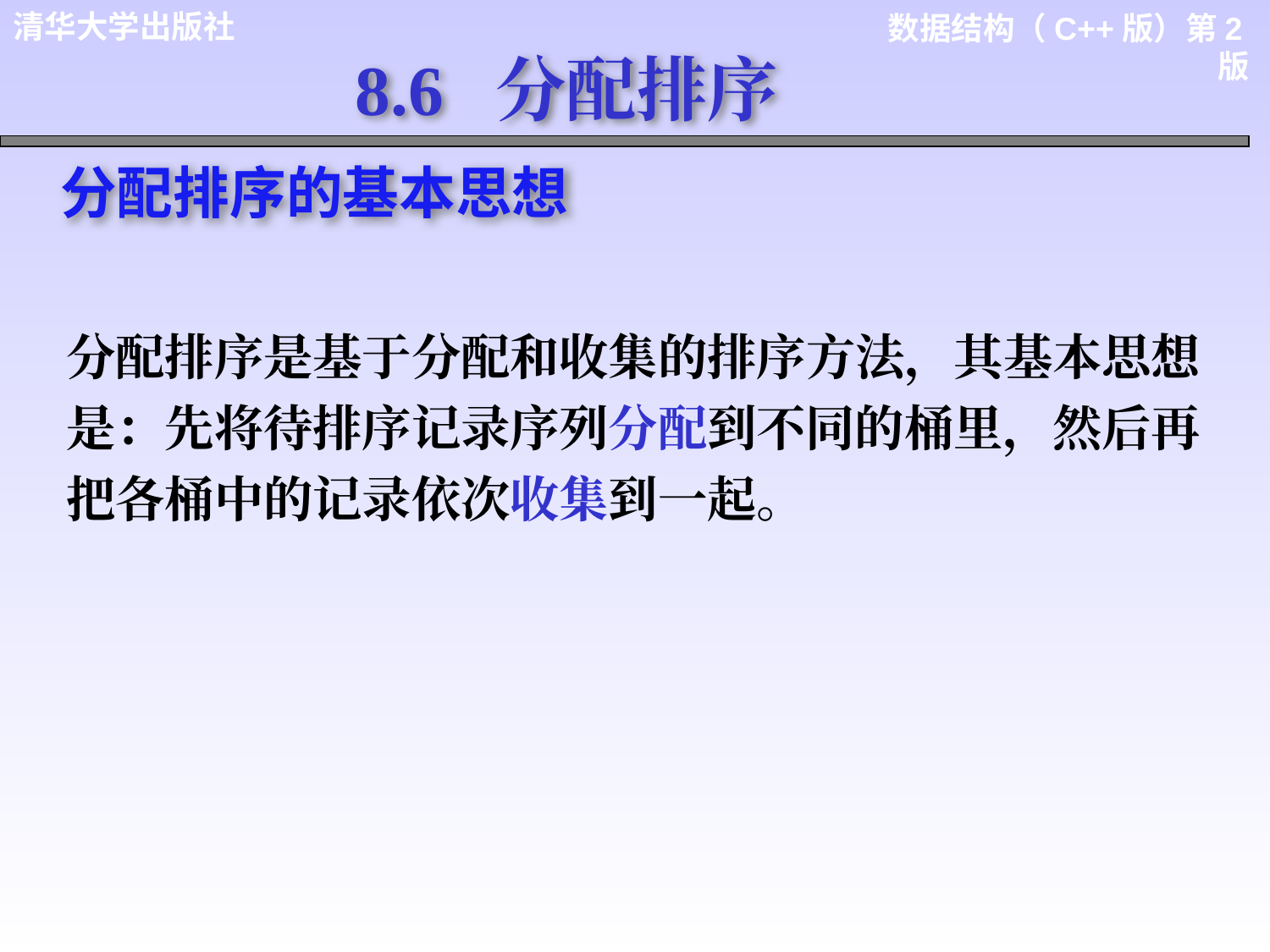

8.6  分配排序
分配排序的基本思想
分配排序是基于分配和收集的排序方法，其基本思想是：先将待排序记录序列分配到不同的桶里，然后再把各桶中的记录依次收集到一起。